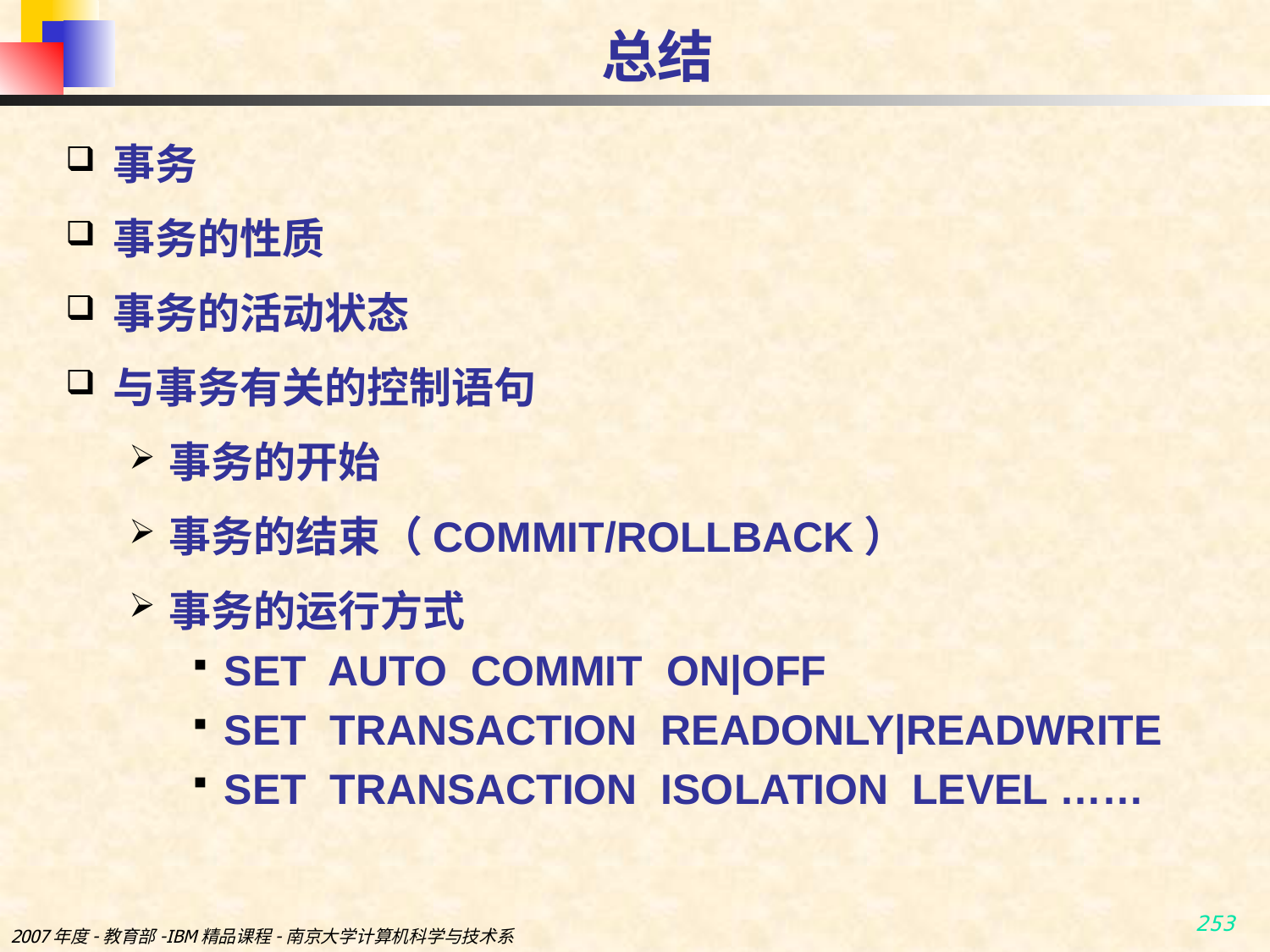

# 总结
事务
事务的性质
事务的活动状态
与事务有关的控制语句
事务的开始
事务的结束（COMMIT/ROLLBACK）
事务的运行方式
SET  AUTO  COMMIT  ON|OFF
SET  TRANSACTION  READONLY|READWRITE
SET  TRANSACTION  ISOLATION  LEVEL ……
253